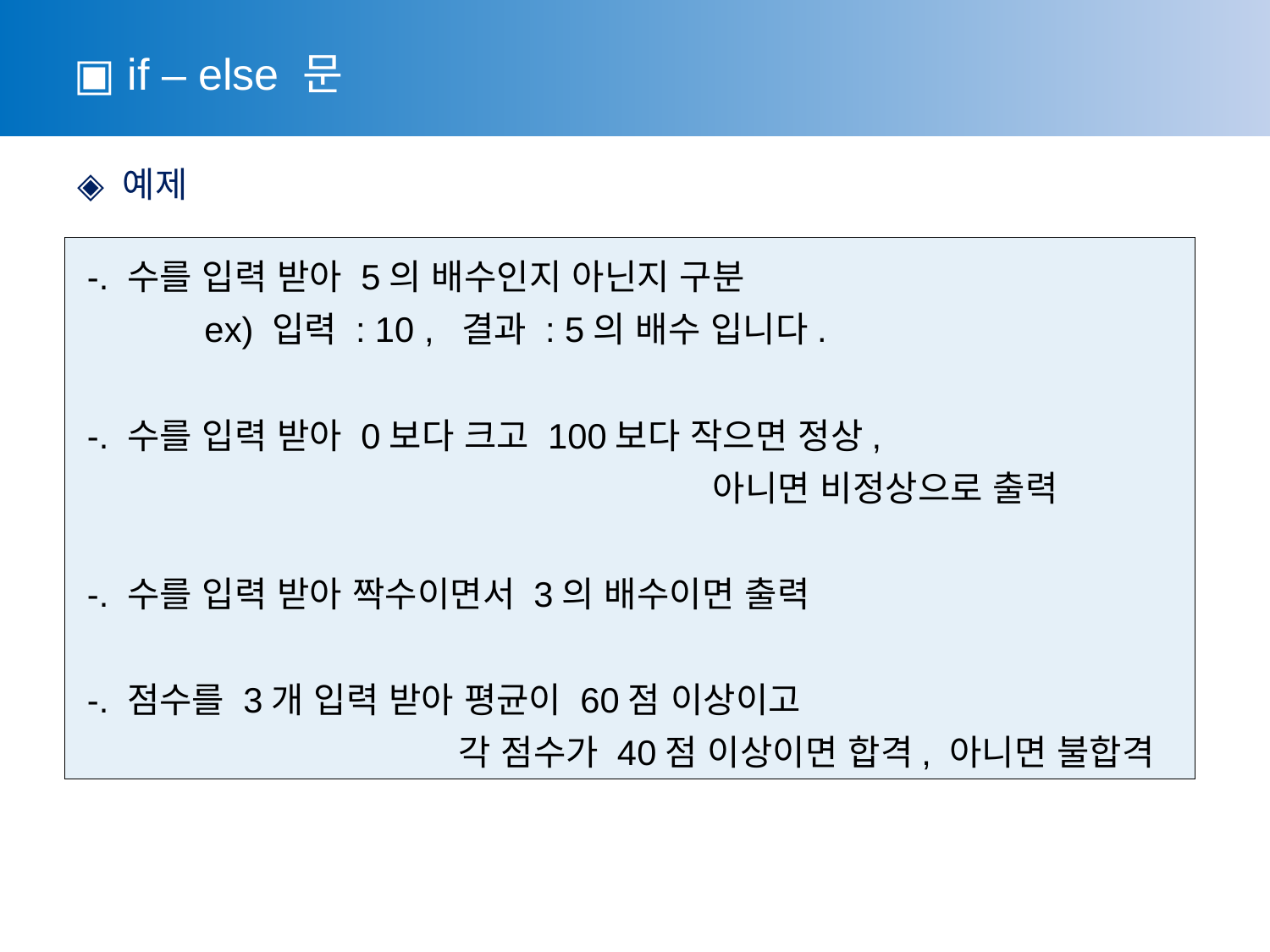

▣ if – else 문
 ◈ 예제
 -. 수를 입력 받아 5의 배수인지 아닌지 구분
	ex) 입력 : 10 ,  결과 : 5의 배수 입니다.

 -. 수를 입력 받아 0보다 크고 100보다 작으면 정상,
					아니면 비정상으로 출력

 -. 수를 입력 받아 짝수이면서 3의 배수이면 출력

 -. 점수를 3개 입력 받아 평균이 60점 이상이고
			각 점수가 40점 이상이면 합격, 아니면 불합격